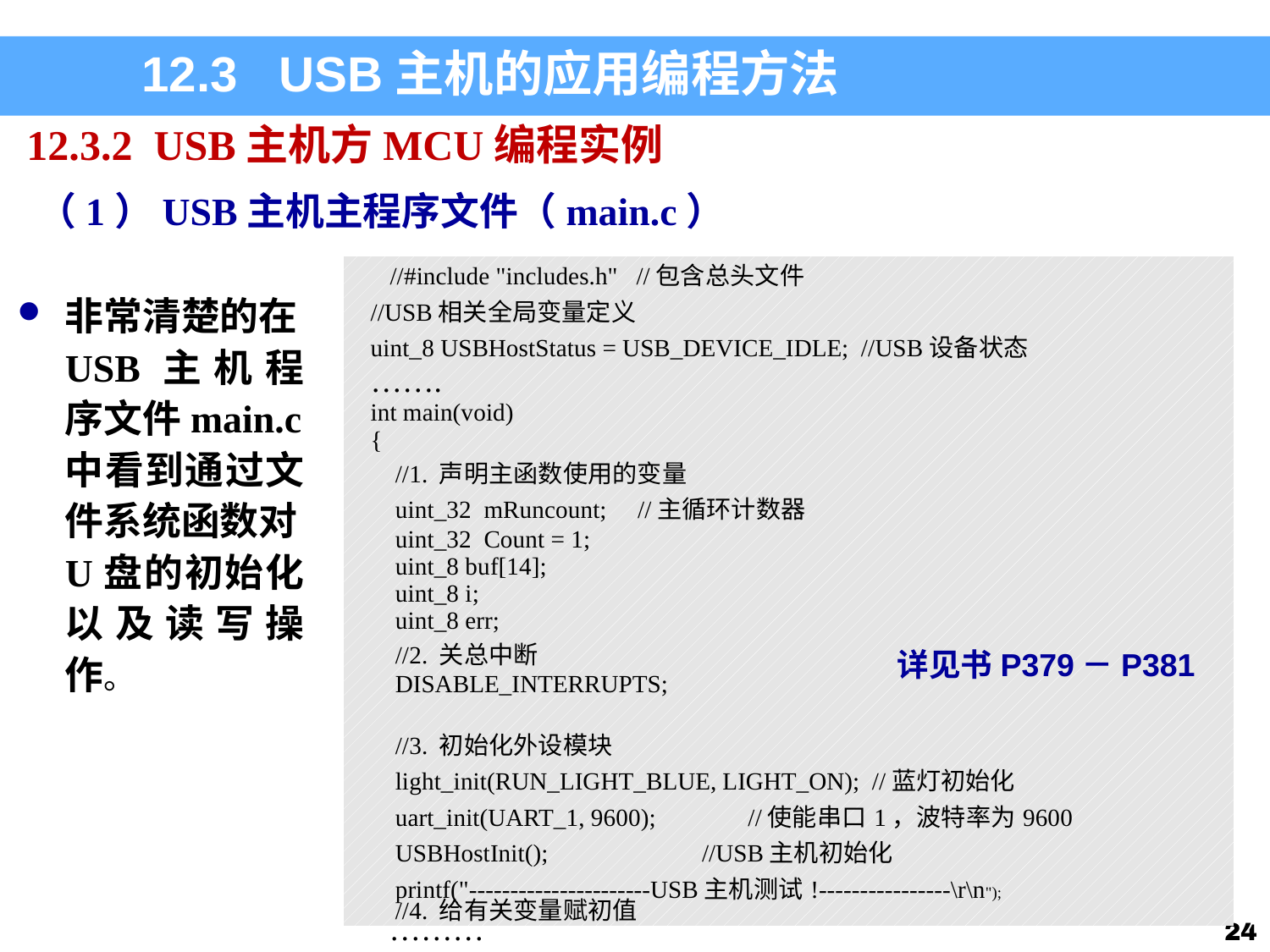

12.3   USB主机的应用编程方法
12.3.2  USB主机方MCU编程实例
（1）USB主机主程序文件（main.c）
| //#include "includes.h" //包含总头文件 //USB相关全局变量定义 uint\_8 USBHostStatus = USB\_DEVICE\_IDLE; //USB设备状态 ……. int main(void) { //1. 声明主函数使用的变量 uint\_32 mRuncount; //主循环计数器 uint\_32 Count = 1; uint\_8 buf[14]; uint\_8 i; uint\_8 err; //2. 关总中断 DISABLE\_INTERRUPTS;   //3. 初始化外设模块 light\_init(RUN\_LIGHT\_BLUE, LIGHT\_ON); //蓝灯初始化 uart\_init(UART\_1, 9600); //使能串口1，波特率为9600 USBHostInit(); //USB主机初始化 printf("----------------------USB主机测试!----------------\r\n"); //4. 给有关变量赋初值   ……… |
| --- |
非常清楚的在USB主机程序文件main.c中看到通过文件系统函数对U盘的初始化以及读写操作。

详见书P379－P381
24